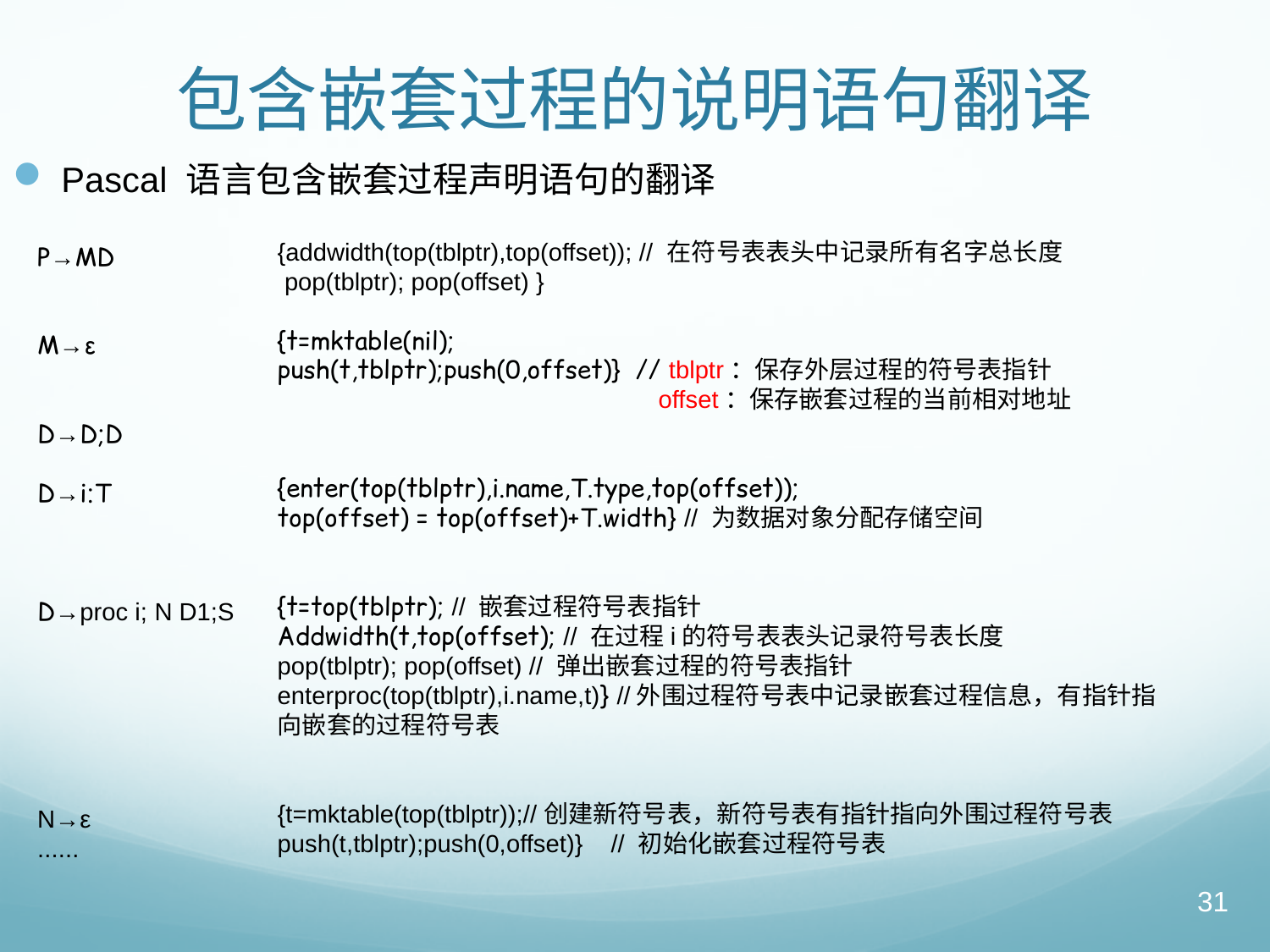

# 包含嵌套过程的说明语句翻译
Pascal 语言包含嵌套过程声明语句的翻译

{addwidth(top(tblptr),top(offset)); // 在符号表表头中记录所有名字总长度
 pop(tblptr); pop(offset) }

{t=mktable(nil);
push(t,tblptr);push(0,offset)}  // tblptr：保存外层过程的符号表指针
			offset：保存嵌套过程的当前相对地址

{enter(top(tblptr),i.name,T.type,top(offset));
top(offset) = top(offset)+T.width} // 为数据对象分配存储空间

{t=top(tblptr); // 嵌套过程符号表指针
Addwidth(t,top(offset); // 在过程i的符号表表头记录符号表长度
pop(tblptr); pop(offset) // 弹出嵌套过程的符号表指针
enterproc(top(tblptr),i.name,t)} //外围过程符号表中记录嵌套过程信息，有指针指向嵌套的过程符号表

{t=mktable(top(tblptr));//创建新符号表，新符号表有指针指向外围过程符号表
push(t,tblptr);push(0,offset)}    // 初始化嵌套过程符号表
P→MD

M→ε

D→D;D

D→i:T

D→proc i; N D1;S

N→ε
......
31